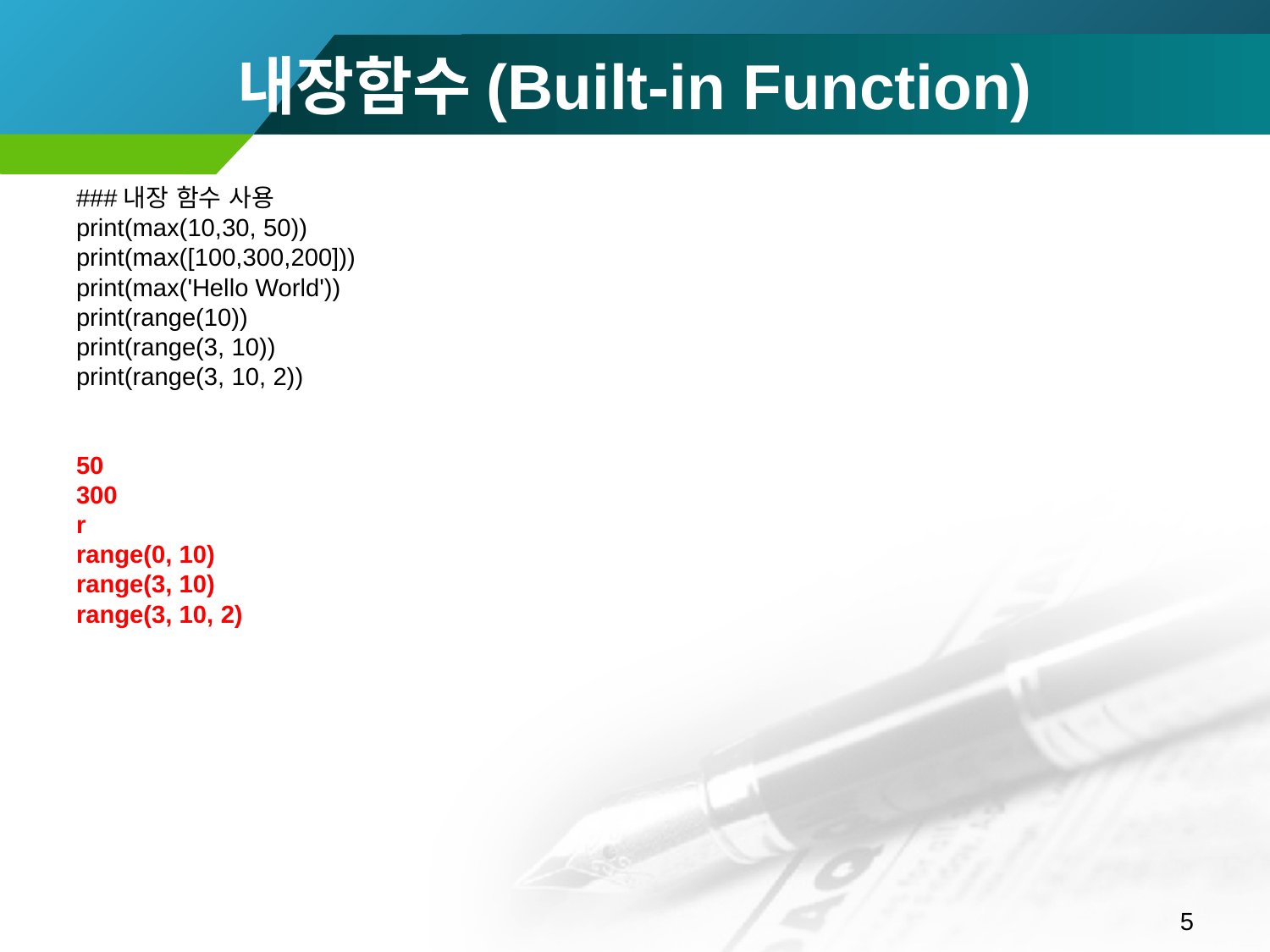

# 내장함수(Built-in Function)
###내장 함수 사용
print(max(10,30, 50))
print(max([100,300,200]))
print(max('Hello World'))
print(range(10))
print(range(3, 10))
print(range(3, 10, 2))

50
300
r
range(0, 10)
range(3, 10)
range(3, 10, 2)

5